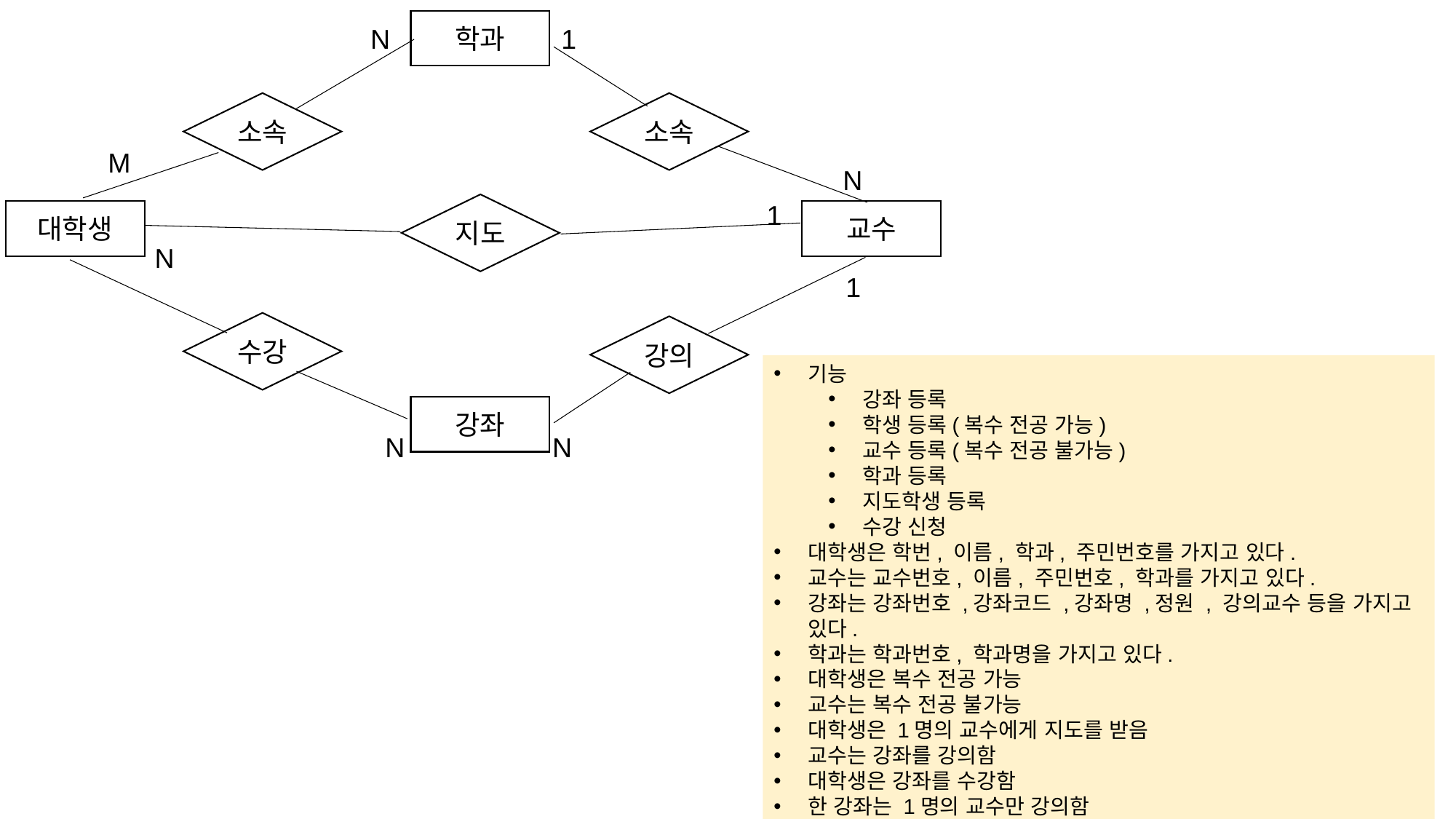

학과
1
N
소속
소속
M
N
1
지도
교수
대학생
N
1
수강
강의
기능
강좌 등록
학생 등록(복수 전공 가능)
교수 등록(복수 전공 불가능)
학과 등록
지도학생 등록
수강 신청
대학생은 학번, 이름, 학과, 주민번호를 가지고 있다.
교수는 교수번호, 이름, 주민번호, 학과를 가지고 있다.
강좌는 강좌번호 ,강좌코드 ,강좌명 ,정원 , 강의교수 등을 가지고 있다.
학과는 학과번호, 학과명을 가지고 있다.
대학생은 복수 전공 가능
교수는 복수 전공 불가능
대학생은 1명의 교수에게 지도를 받음
교수는 강좌를 강의함
대학생은 강좌를 수강함
한 강좌는 1명의 교수만 강의함
강좌
N
N